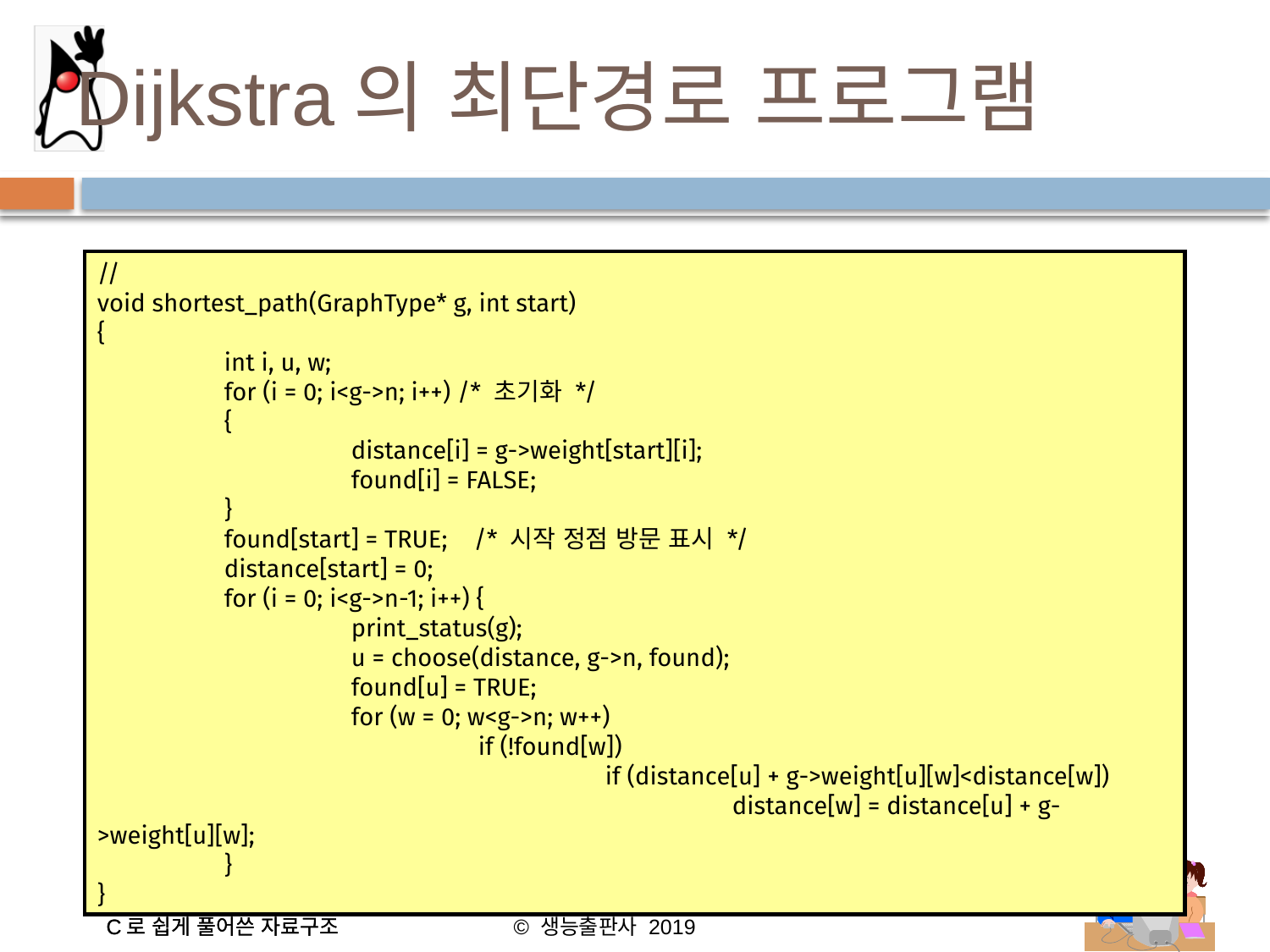

# Dijkstra의 최단경로 프로그램
//
void shortest_path(GraphType* g, int start)
{
	int i, u, w;
	for (i = 0; i<g->n; i++) /* 초기화 */
	{
		distance[i] = g->weight[start][i];
		found[i] = FALSE;
	}
	found[start] = TRUE;    /* 시작 정점 방문 표시 */
	distance[start] = 0;
	for (i = 0; i<g->n-1; i++) {
		print_status(g);
		u = choose(distance, g->n, found);
		found[u] = TRUE;
		for (w = 0; w<g->n; w++)
			if (!found[w])
				if (distance[u] + g->weight[u][w]<distance[w])
					distance[w] = distance[u] + g->weight[u][w];
	}
}